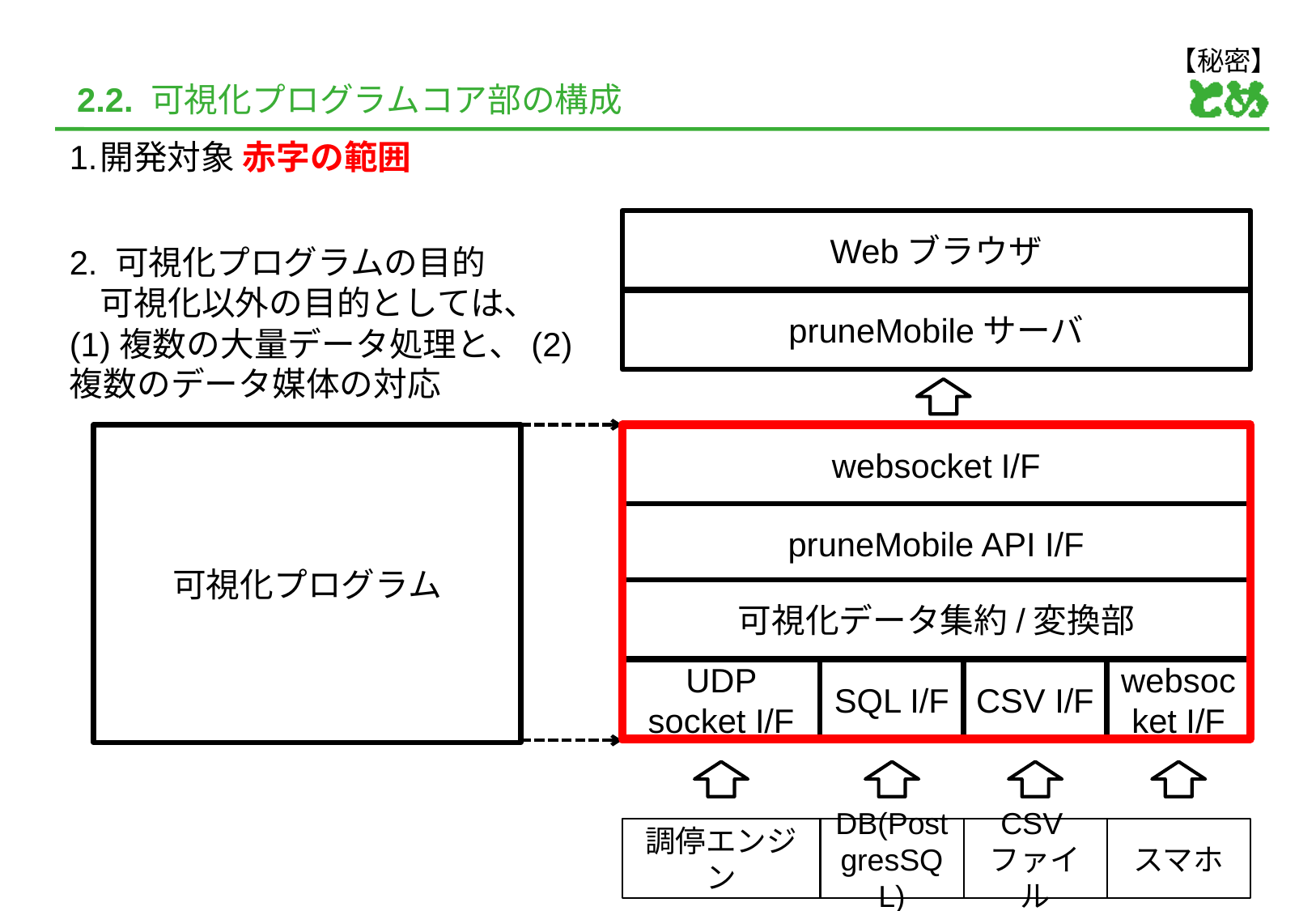

【秘密】
# 2.2. 可視化プログラムコア部の構成
開発対象 赤字の範囲

Webブラウザ
2. 可視化プログラムの目的
   可視化以外の目的としては、(1)複数の大量データ処理と、(2)複数のデータ媒体の対応
pruneMobileサーバ

websocket I/F
可視化プログラム

pruneMobile API I/F
可視化データ集約/変換部
UDP socket I/F
SQL I/F
CSV I/F
websocket I/F

調停エンジン
DB(PostgresSQL)
CSVファイル
スマホ